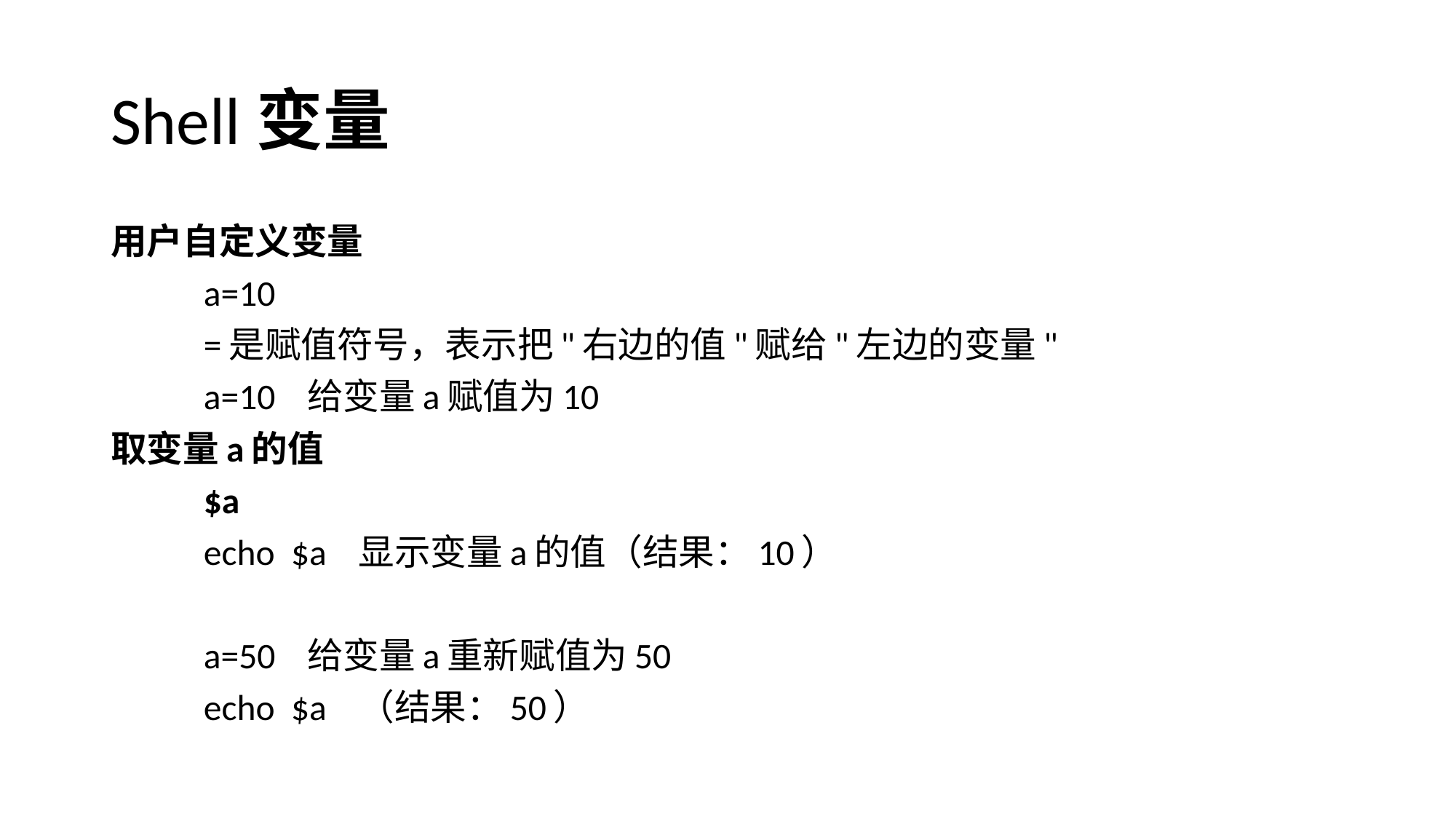

# Shell变量
用户自定义变量
	a=10
	=是赋值符号，表示把"右边的值"赋给"左边的变量"
	a=10   给变量a赋值为10
取变量a的值
	$a
	echo  $a   显示变量a的值（结果：10）

	a=50   给变量a重新赋值为50
	echo  $a   （结果：50）